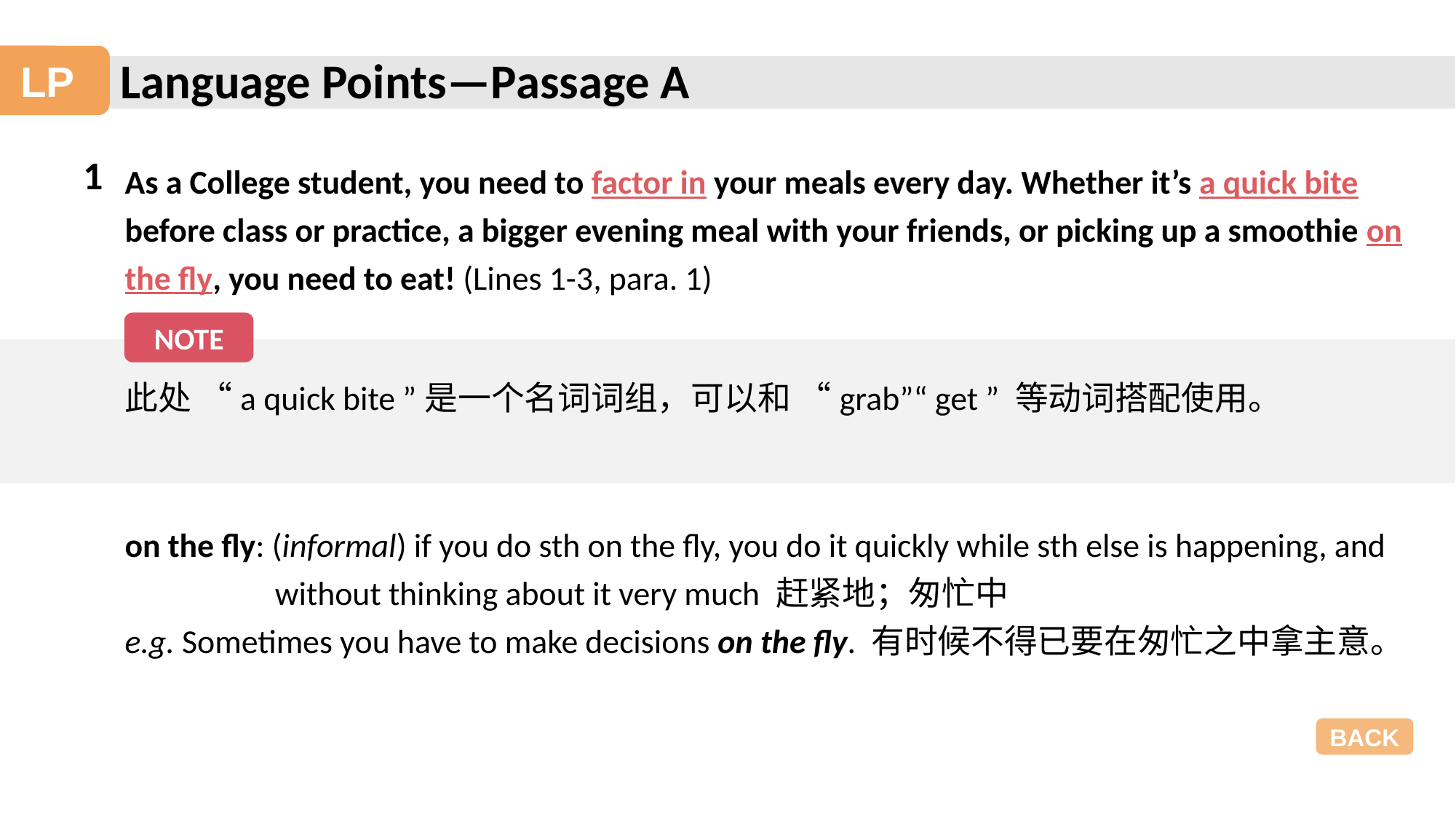

Language Points—Passage A
LP

1
As a College student, you need to factor in your meals every day. Whether it’s a quick bite before class or practice, a bigger evening meal with your friends, or picking up a smoothie on the fly, you need to eat! (Lines 1-3, para. 1)
NOTE

此处 “a quick bite ”是一个名词词组，可以和 “grab”“ get ” 等动词搭配使用。
on the fly: (informal) if you do sth on the fly, you do it quickly while sth else is happening, and without thinking about it very much 赶紧地；匆忙中
e.g. Sometimes you have to make decisions on the fly. 有时候不得已要在匆忙之中拿主意。
BACK